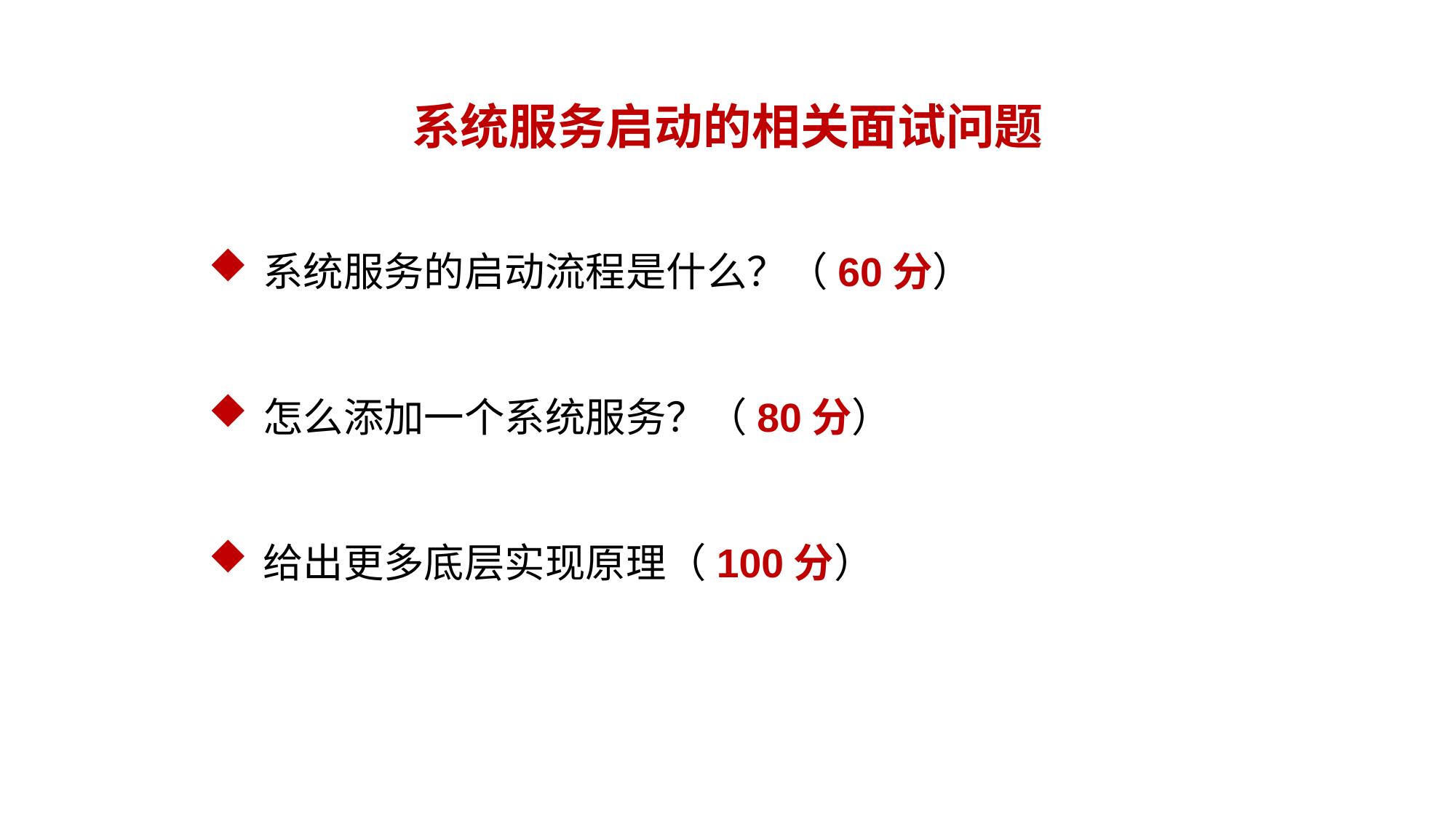

# 系统服务启动的相关面试问题
系统服务的启动流程是什么？（60分）

怎么添加一个系统服务？（80分）

给出更多底层实现原理（100分）